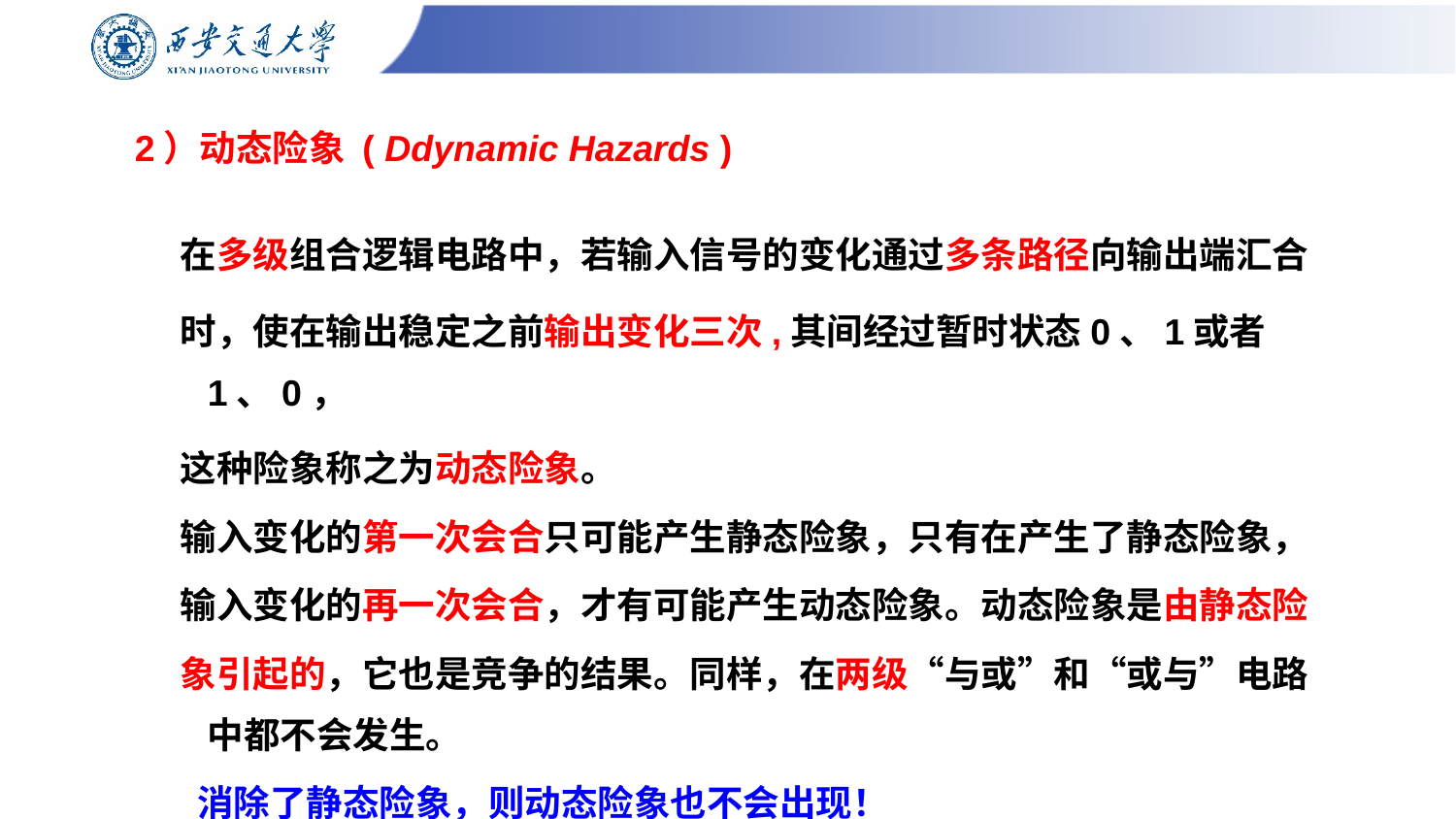

# 2）动态险象 ( Ddynamic Hazards )
在多级组合逻辑电路中，若输入信号的变化通过多条路径向输出端汇合
时，使在输出稳定之前输出变化三次,其间经过暂时状态0、1或者1、0，
这种险象称之为动态险象。
输入变化的第一次会合只可能产生静态险象，只有在产生了静态险象，
输入变化的再一次会合，才有可能产生动态险象。动态险象是由静态险
象引起的，它也是竞争的结果。同样，在两级“与或”和“或与”电路中都不会发生。
 消除了静态险象，则动态险象也不会出现！